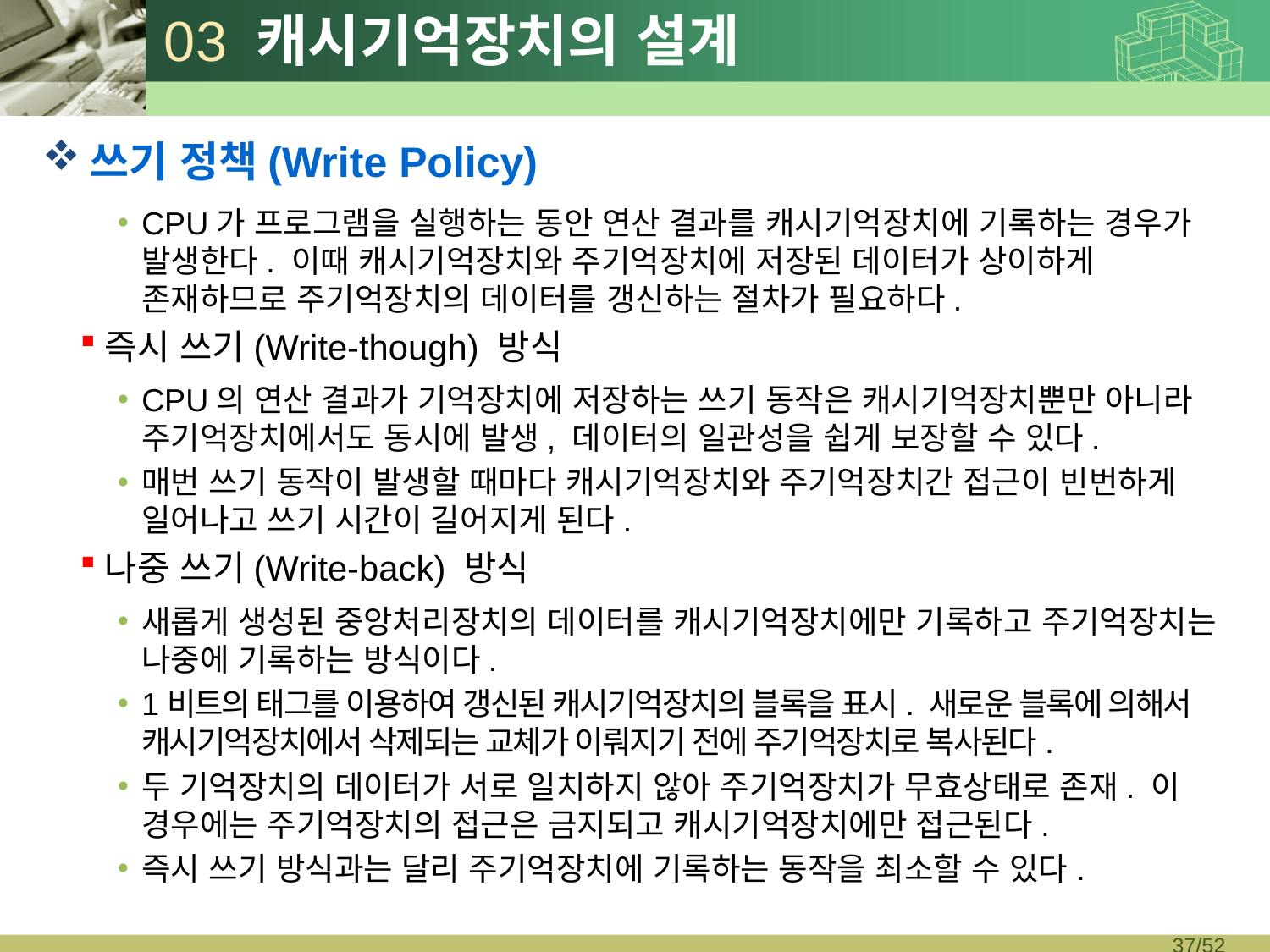

# 03 캐시기억장치의 설계
쓰기 정책(Write Policy)
CPU가 프로그램을 실행하는 동안 연산 결과를 캐시기억장치에 기록하는 경우가 발생한다. 이때 캐시기억장치와 주기억장치에 저장된 데이터가 상이하게 존재하므로 주기억장치의 데이터를 갱신하는 절차가 필요하다.
즉시 쓰기(Write-though) 방식
CPU의 연산 결과가 기억장치에 저장하는 쓰기 동작은 캐시기억장치뿐만 아니라 주기억장치에서도 동시에 발생, 데이터의 일관성을 쉽게 보장할 수 있다.
매번 쓰기 동작이 발생할 때마다 캐시기억장치와 주기억장치간 접근이 빈번하게 일어나고 쓰기 시간이 길어지게 된다.
나중 쓰기(Write-back) 방식
새롭게 생성된 중앙처리장치의 데이터를 캐시기억장치에만 기록하고 주기억장치는 나중에 기록하는 방식이다.
1비트의 태그를 이용하여 갱신된 캐시기억장치의 블록을 표시. 새로운 블록에 의해서 캐시기억장치에서 삭제되는 교체가 이뤄지기 전에 주기억장치로 복사된다.
두 기억장치의 데이터가 서로 일치하지 않아 주기억장치가 무효상태로 존재. 이 경우에는 주기억장치의 접근은 금지되고 캐시기억장치에만 접근된다.
즉시 쓰기 방식과는 달리 주기억장치에 기록하는 동작을 최소할 수 있다.